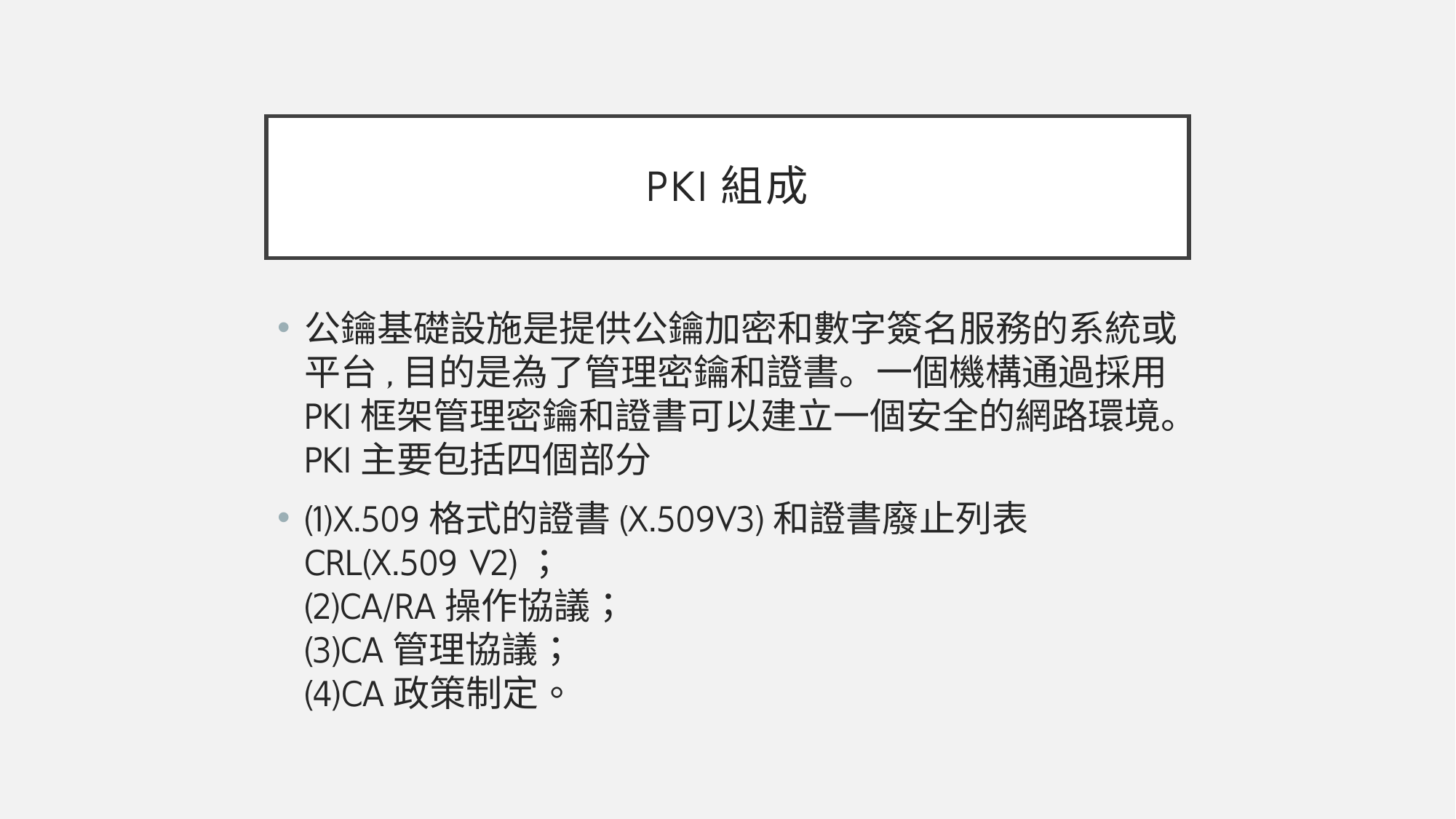

# PKI組成
公鑰基礎設施是提供公鑰加密和數字簽名服務的系統或平台,目的是為了管理密鑰和證書。一個機構通過採用PKI框架管理密鑰和證書可以建立一個安全的網路環境。PKI主要包括四個部分
(1)X.509格式的證書(X.509V3)和證書廢止列表CRL(X.509 V2)；
(2)CA/RA操作協議；
(3)CA管理協議；
(4)CA政策制定。